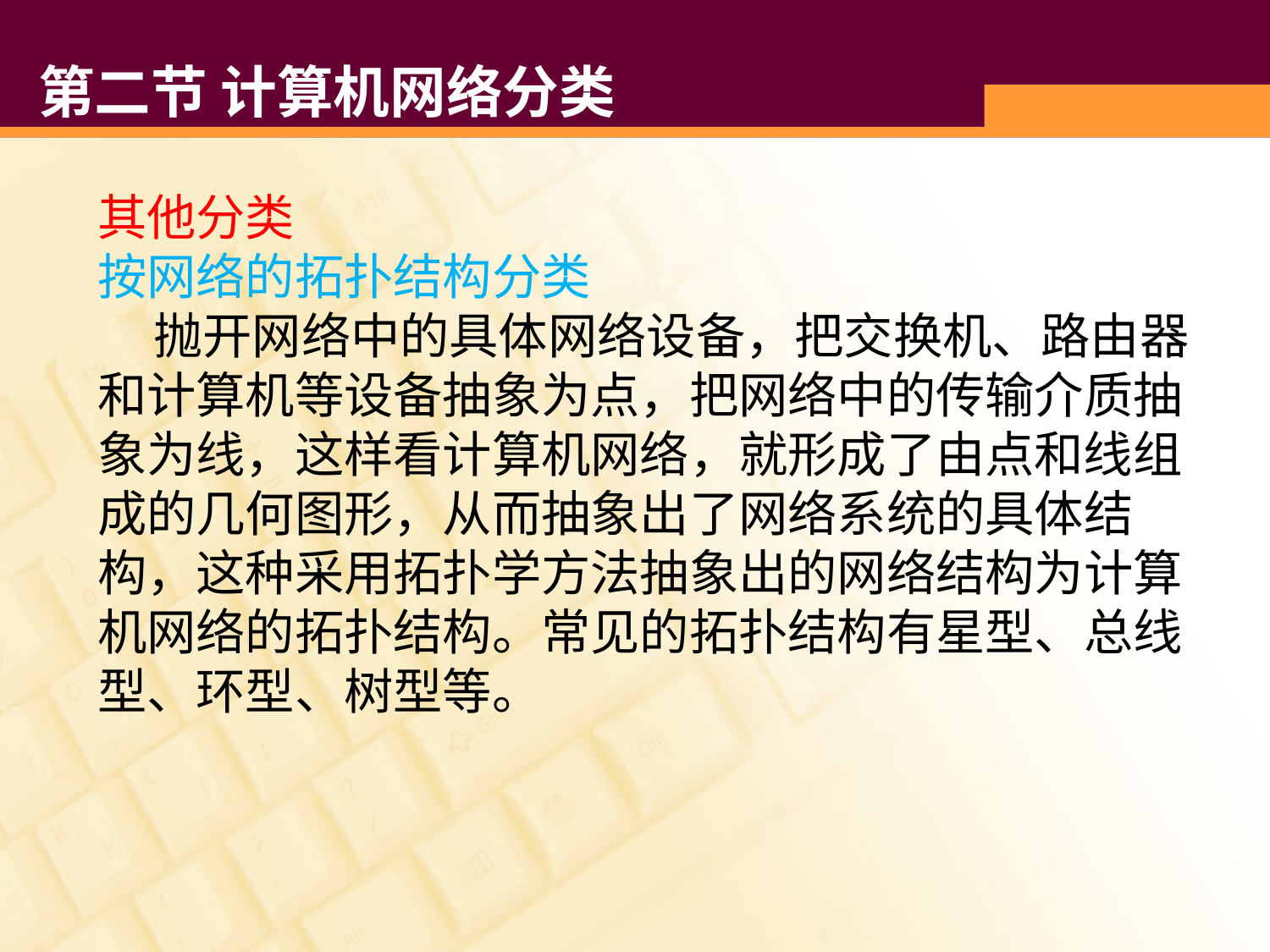

# 第二节 计算机网络分类
其他分类
按网络的拓扑结构分类
    抛开网络中的具体网络设备，把交换机、路由器和计算机等设备抽象为点，把网络中的传输介质抽象为线，这样看计算机网络，就形成了由点和线组成的几何图形，从而抽象出了网络系统的具体结构，这种采用拓扑学方法抽象出的网络结构为计算机网络的拓扑结构。常见的拓扑结构有星型、总线型、环型、树型等。